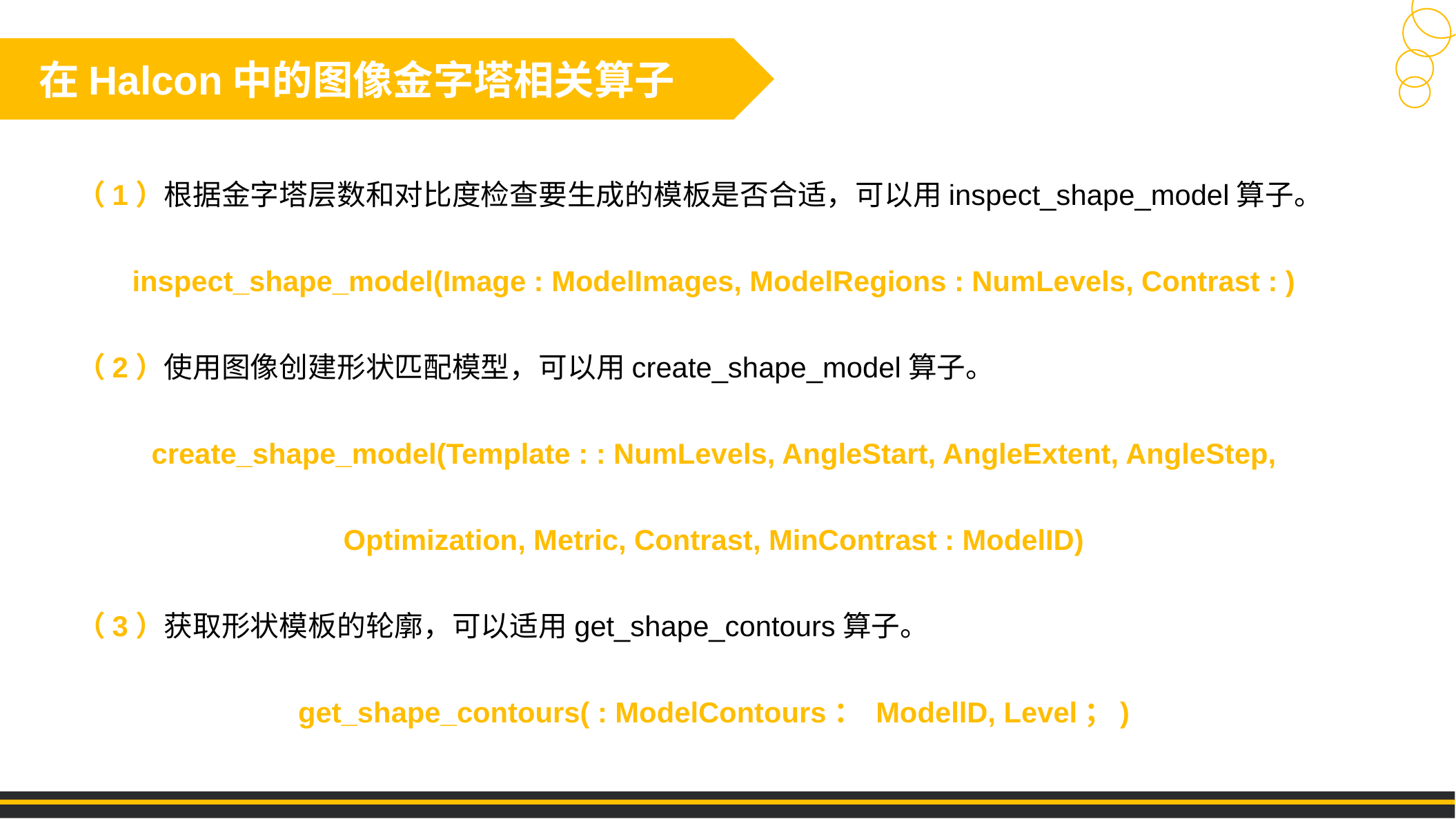

在Halcon中的图像金字塔相关算子
（1）根据金字塔层数和对比度检查要生成的模板是否合适，可以用inspect_shape_model算子。
inspect_shape_model(Image : ModelImages, ModelRegions : NumLevels, Contrast : )
（2）使用图像创建形状匹配模型，可以用create_shape_model算子。
create_shape_model(Template : : NumLevels, AngleStart, AngleExtent, AngleStep, Optimization, Metric, Contrast, MinContrast : ModelID)
（3）获取形状模板的轮廓，可以适用get_shape_contours算子。
get_shape_contours( : ModelContours： ModellD, Level；)